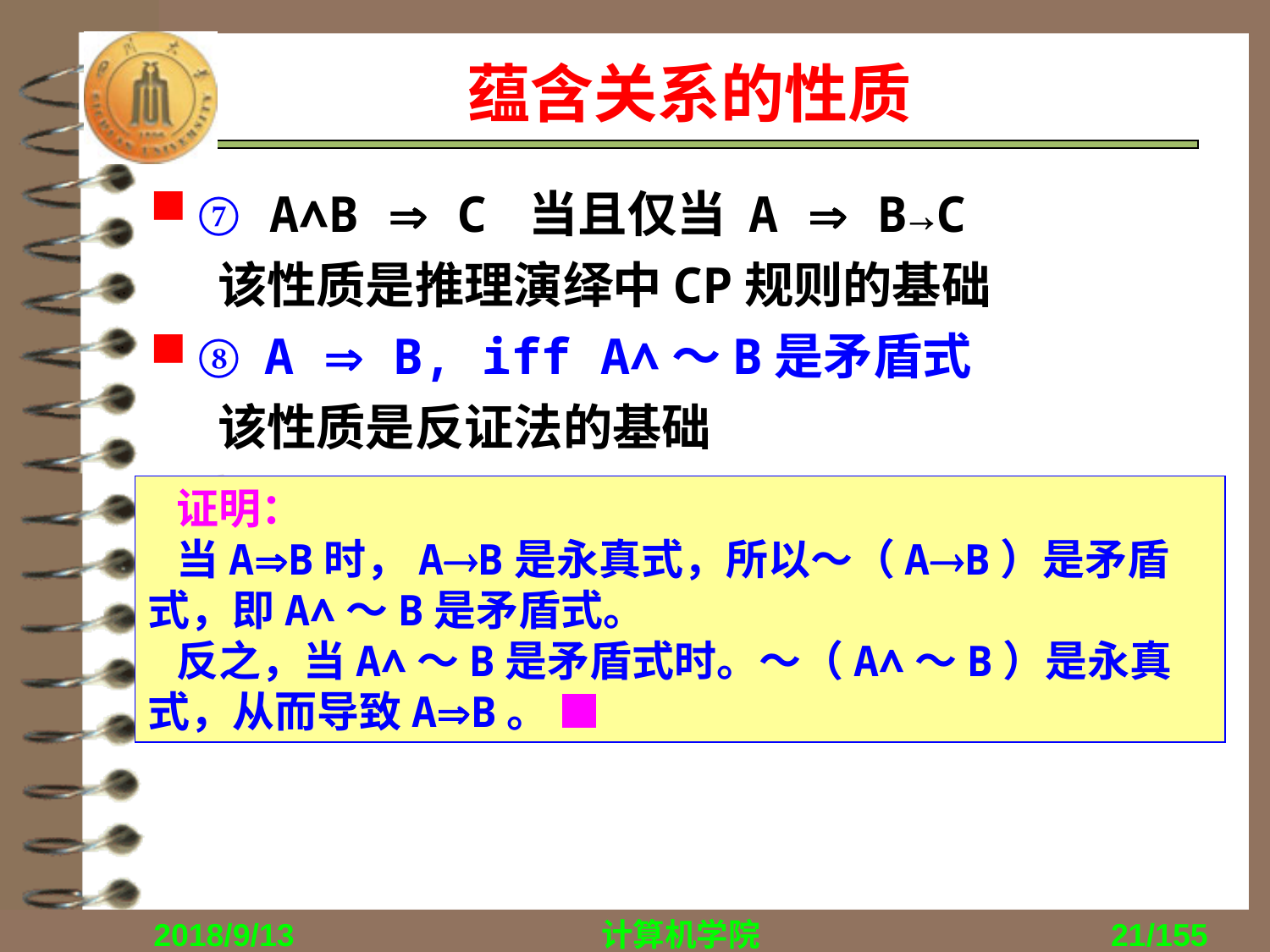

# 蕴含关系的性质
⑦ A∧B ⇒ C 当且仅当 A ⇒ B→C
     该性质是推理演绎中CP规则的基础
⑧  A ⇒ B, iff A∧～B是矛盾式
     该性质是反证法的基础
定理1-5.2:A⇒B  iff ～B⇒～A
     该定理提供了逆向思维的基础
  证明：
  当A⇒B时，A→B是永真式，所以～（A→B）是矛盾式，即A∧～B是矛盾式。
  反之，当A∧～B是矛盾式时。～（A∧～B）是永真式，从而导致A⇒B。 ■
2018/9/13
计算机学院
21/155